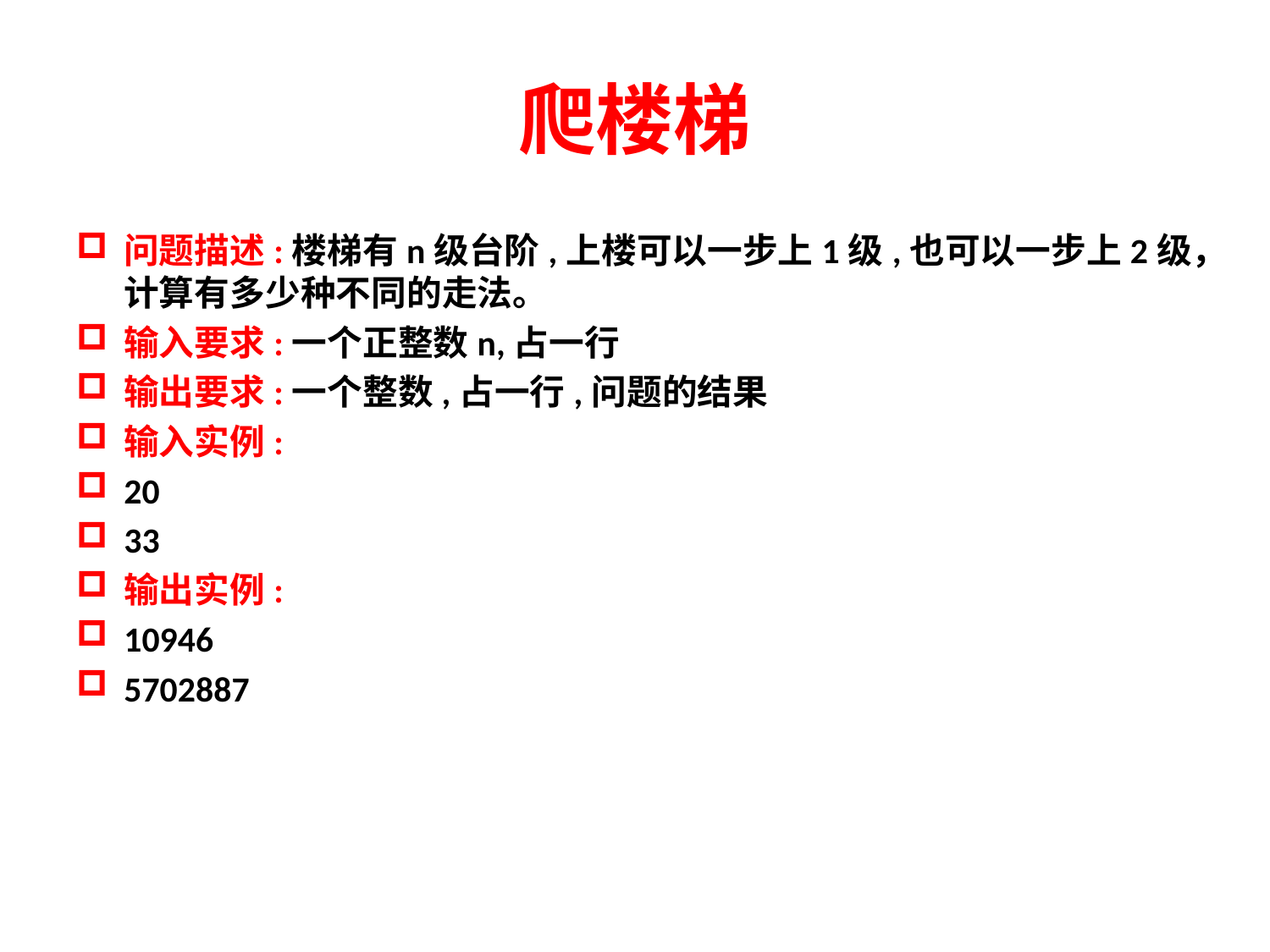

# 爬楼梯
问题描述:楼梯有n级台阶,上楼可以一步上1级,也可以一步上2级，计算有多少种不同的走法。
输入要求:一个正整数n,占一行
输出要求:一个整数,占一行,问题的结果
输入实例:
20
33
输出实例:
10946
5702887